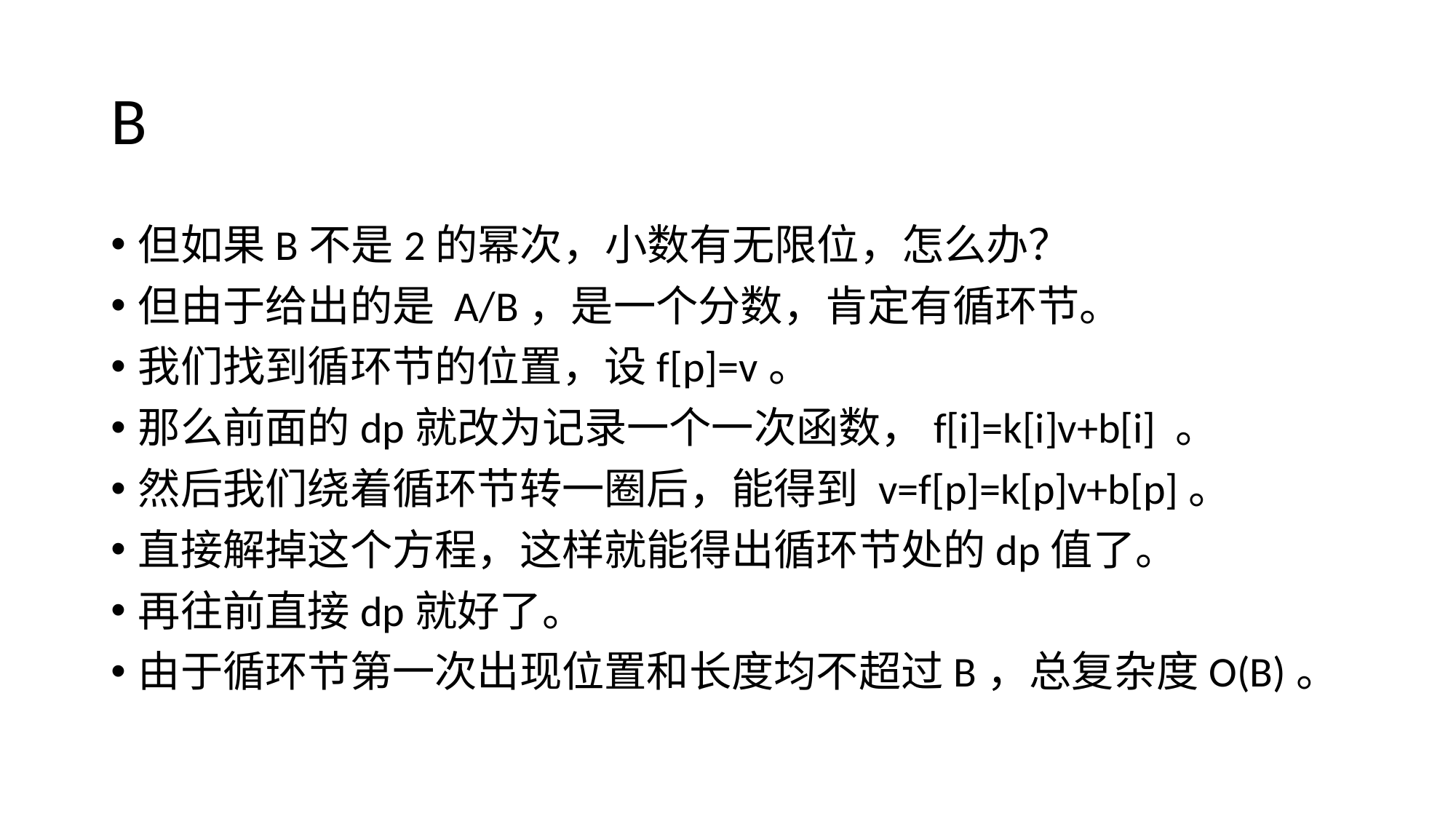

# B
但如果B不是2的幂次，小数有无限位，怎么办？
但由于给出的是 A/B，是一个分数，肯定有循环节。
我们找到循环节的位置，设f[p]=v。
那么前面的dp就改为记录一个一次函数，f[i]=k[i]v+b[i] 。
然后我们绕着循环节转一圈后，能得到 v=f[p]=k[p]v+b[p]。
直接解掉这个方程，这样就能得出循环节处的dp值了。
再往前直接dp就好了。
由于循环节第一次出现位置和长度均不超过B，总复杂度O(B)。